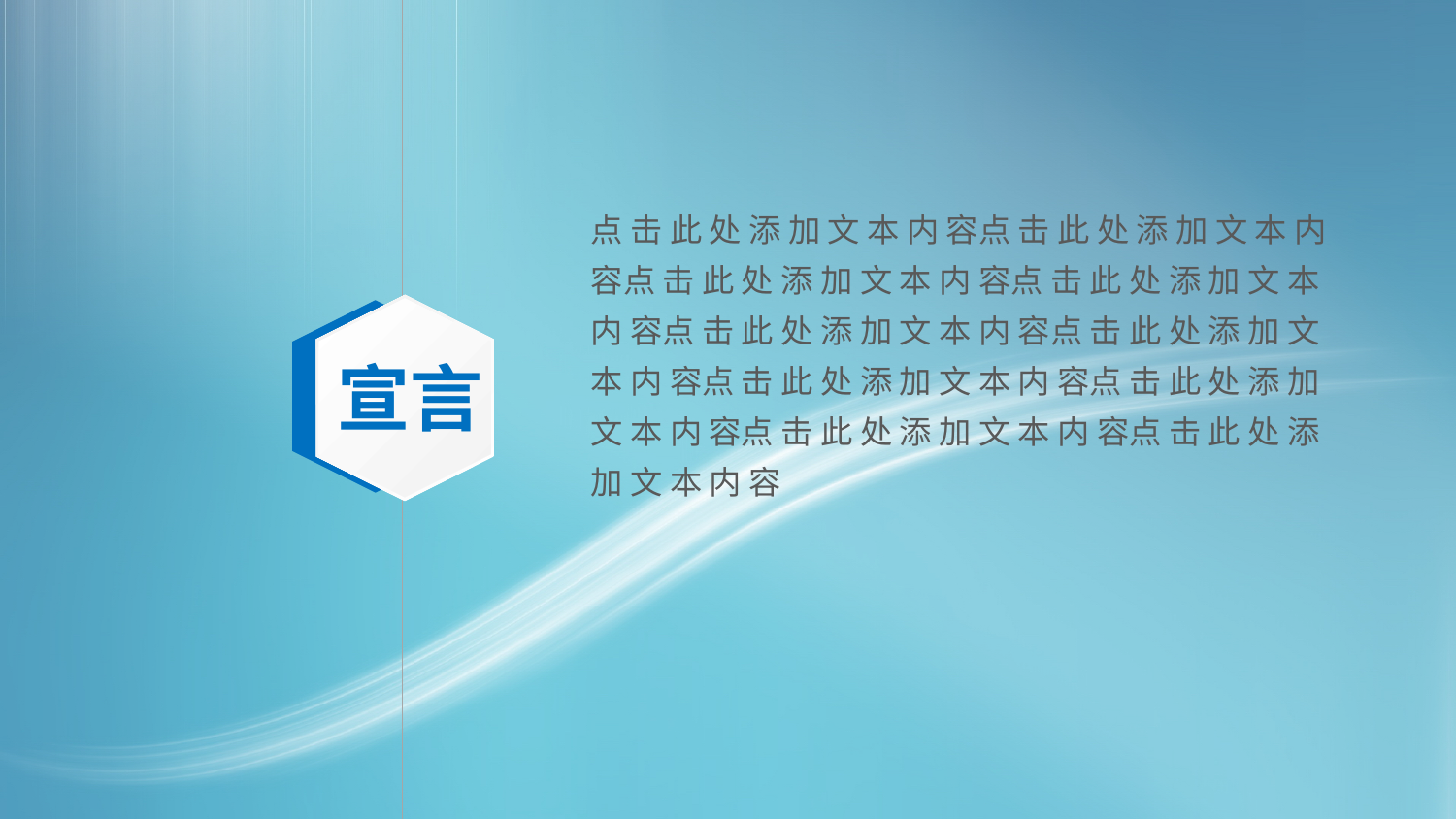

点 击 此 处 添 加 文 本 内 容点 击 此 处 添 加 文 本 内 容点 击 此 处 添 加 文 本 内 容点 击 此 处 添 加 文 本 内 容点 击 此 处 添 加 文 本 内 容点 击 此 处 添 加 文 本 内 容点 击 此 处 添 加 文 本 内 容点 击 此 处 添 加 文 本 内 容点 击 此 处 添 加 文 本 内 容点 击 此 处 添 加 文 本 内 容

宣言